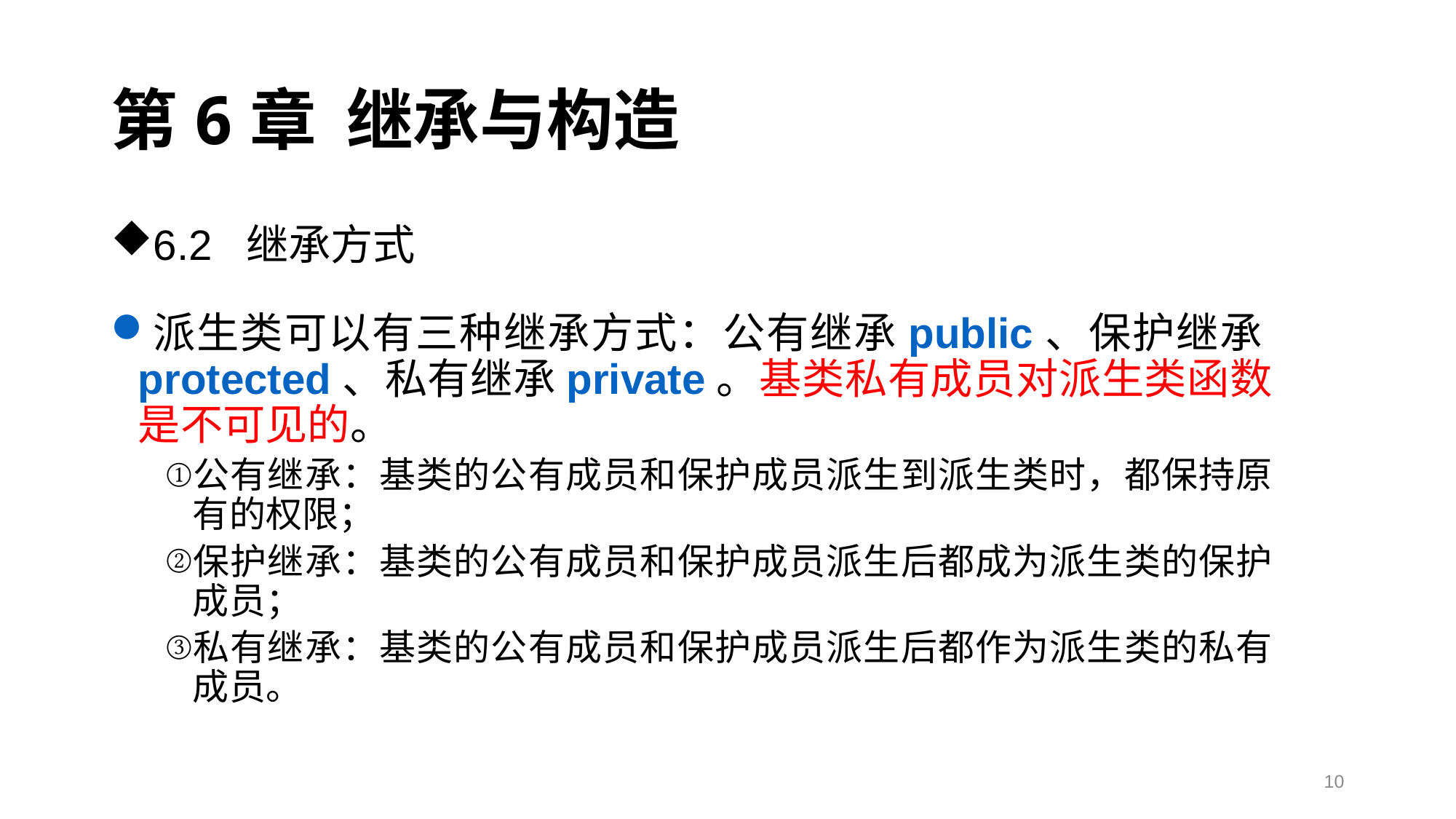

# 第6章  继承与构造
6.2  继承方式
派生类可以有三种继承方式：公有继承public、保护继承protected、私有继承private。基类私有成员对派生类函数是不可见的。
公有继承：基类的公有成员和保护成员派生到派生类时，都保持原有的权限；
保护继承：基类的公有成员和保护成员派生后都成为派生类的保护成员；
私有继承：基类的公有成员和保护成员派生后都作为派生类的私有成员。
10